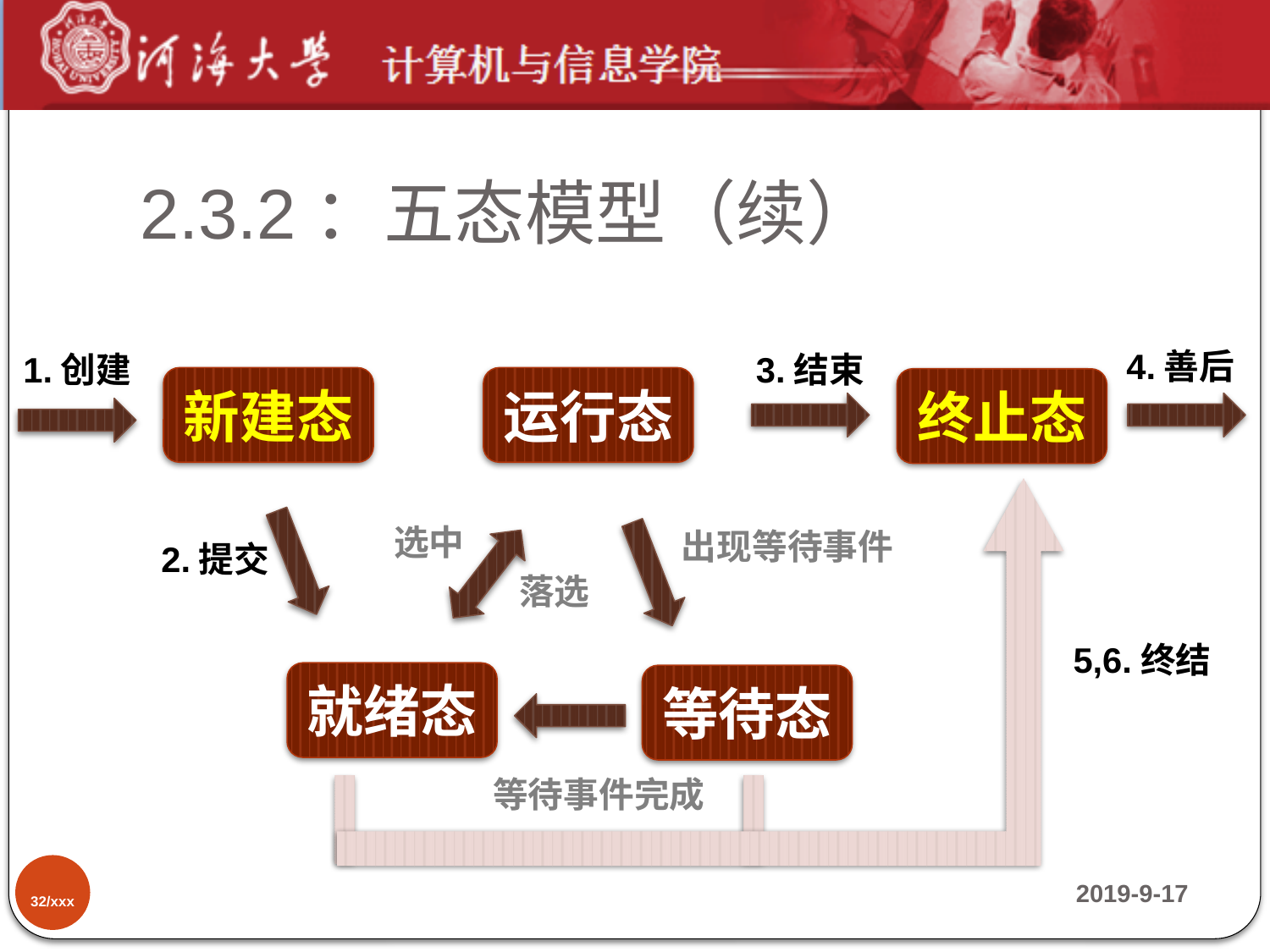

# 2.3.2：五态模型（续）
4.善后
3.结束
1.创建
选中
出现等待事件
2.提交
落选
5,6.终结
等待事件完成

新建态
运行态
终止态

就绪态
等待态
32/xxx
2019-9-17